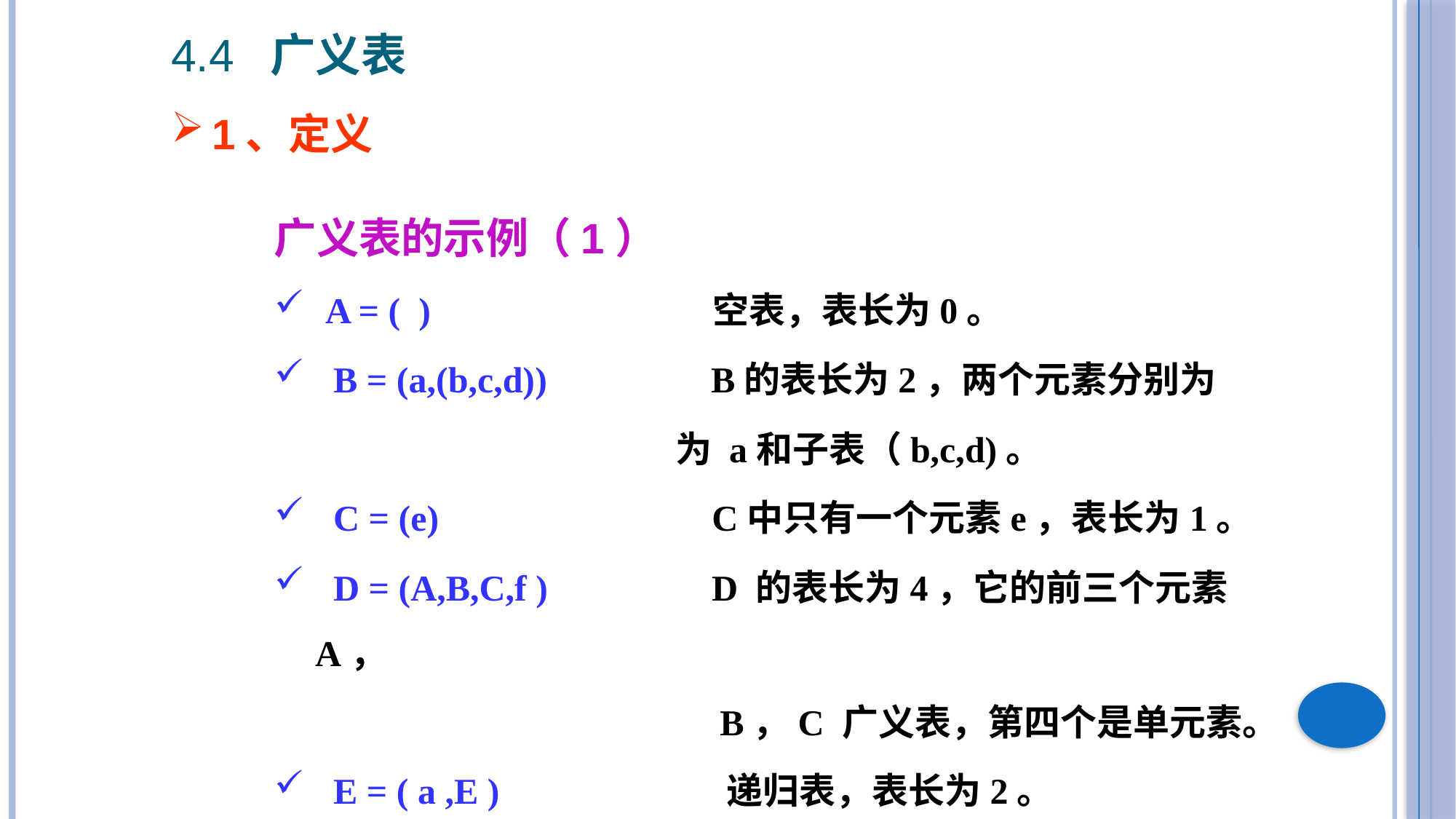

4.4  广义表
1、定义
广义表的示例（1）
 A = (  )                              空表，表长为0。
  B = (a,(b,c,d))                  B的表长为2，两个元素分别为
                                                为 a和子表（b,c,d)。
  C = (e)                              C中只有一个元素e，表长为1。
  D = (A,B,C,f )                  D 的表长为4，它的前三个元素 A，
                                                 B，C 广义表，第四个是单元素。
  E = ( a ,E )                        递归表，表长为2。